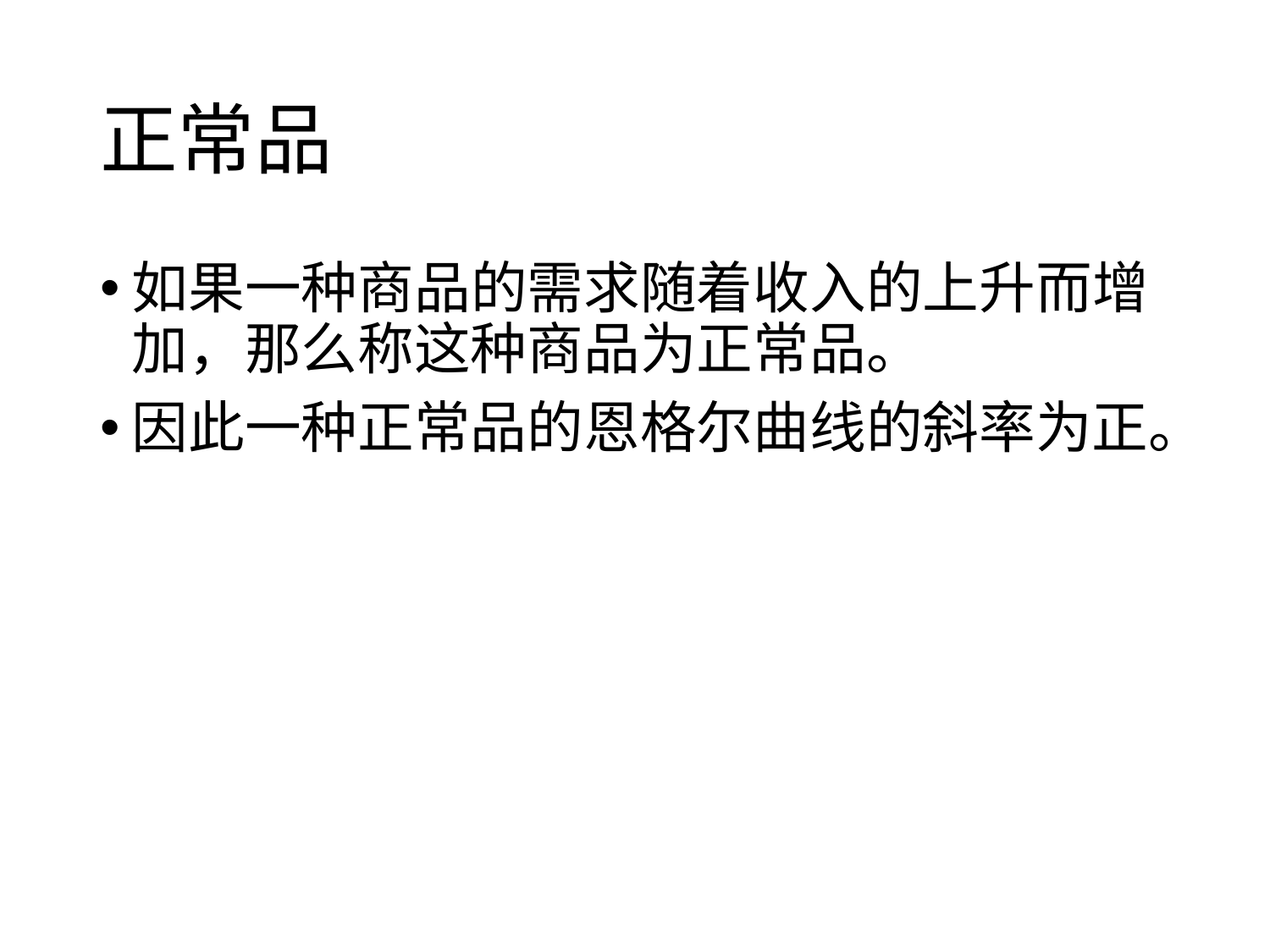

# 正常品
如果一种商品的需求随着收入的上升而增加，那么称这种商品为正常品。
因此一种正常品的恩格尔曲线的斜率为正。